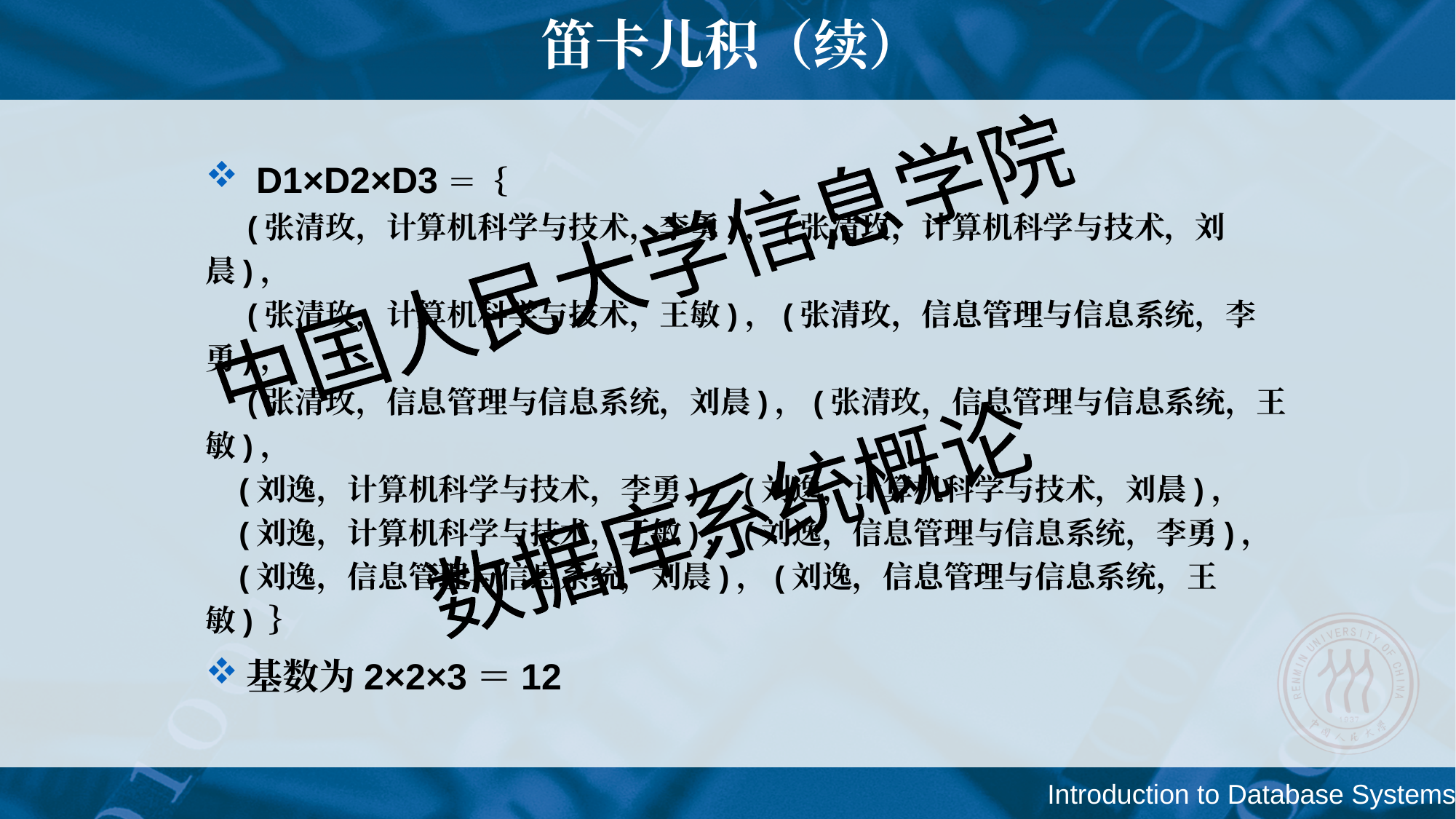

# 笛卡儿积（续）
 D1×D2×D3＝｛
     (张清玫，计算机科学与技术，李勇)，(张清玫，计算机科学与技术，刘晨)，
     (张清玫，计算机科学与技术，王敏)，(张清玫，信息管理与信息系统，李勇)，
     (张清玫，信息管理与信息系统，刘晨)，(张清玫，信息管理与信息系统，王敏)，
    (刘逸，计算机科学与技术，李勇)，(刘逸，计算机科学与技术，刘晨)，
    (刘逸，计算机科学与技术，王敏)，(刘逸，信息管理与信息系统，李勇)，
    (刘逸，信息管理与信息系统，刘晨)，(刘逸，信息管理与信息系统，王敏) ｝
基数为2×2×3＝12